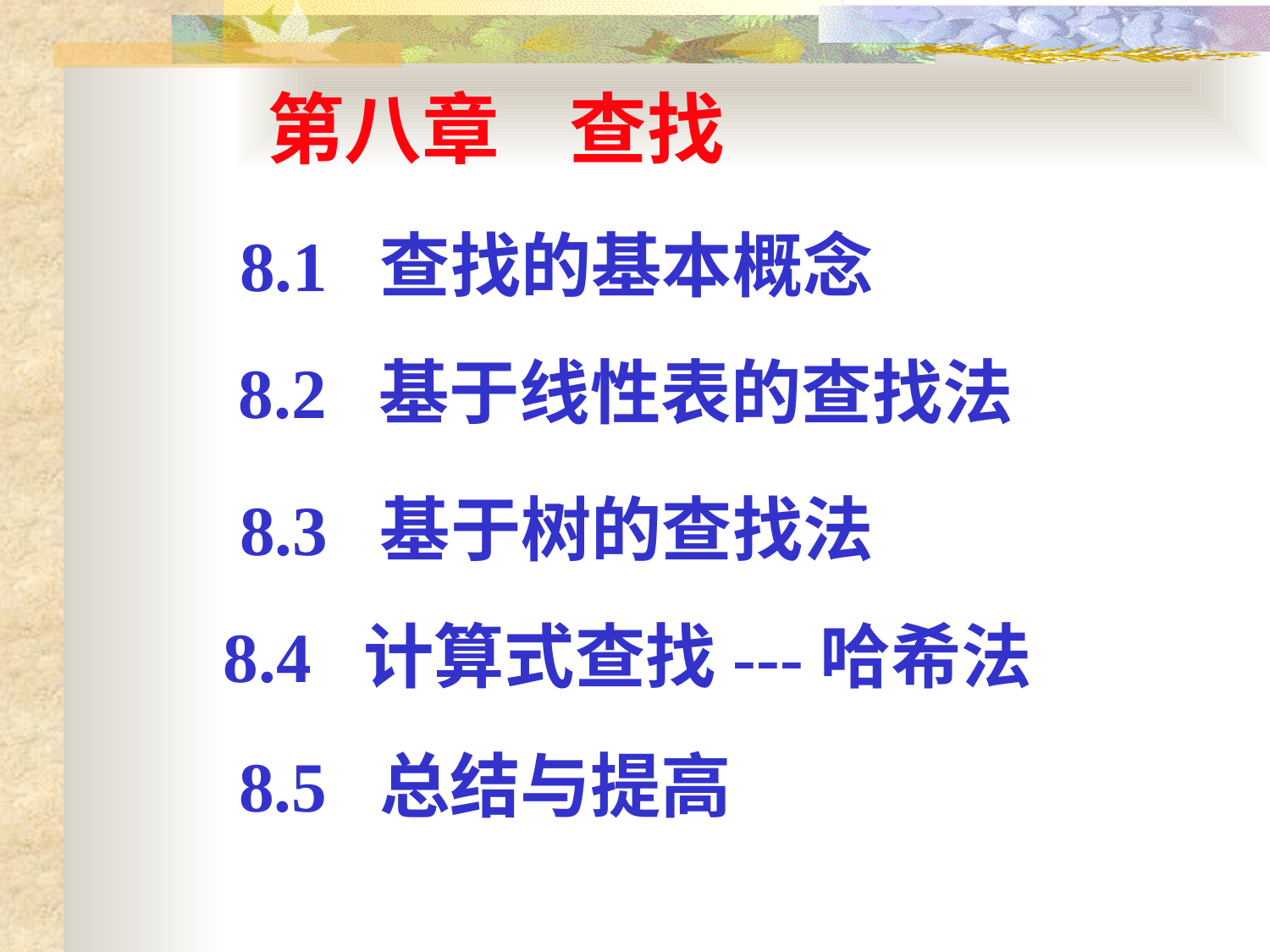

# 第八章    查找
8.1  查找的基本概念
8.2  基于线性表的查找法
8.3  基于树的查找法
8.4  计算式查找---哈希法
8.5  总结与提高